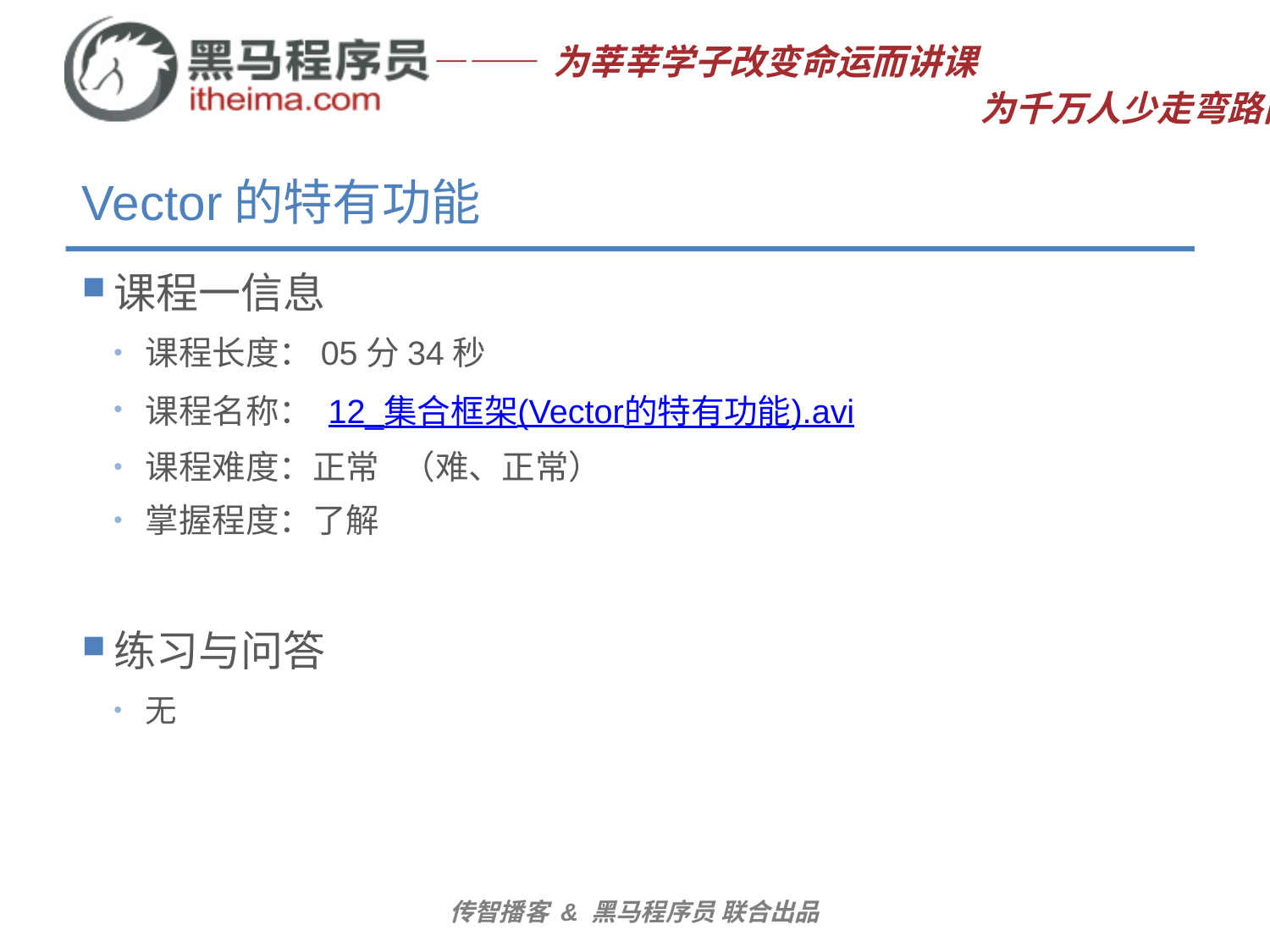

# Vector的特有功能
课程一信息
课程长度：05分34秒
课程名称： 12_集合框架(Vector的特有功能).avi
课程难度：正常   （难、正常）
掌握程度：了解

练习与问答
无